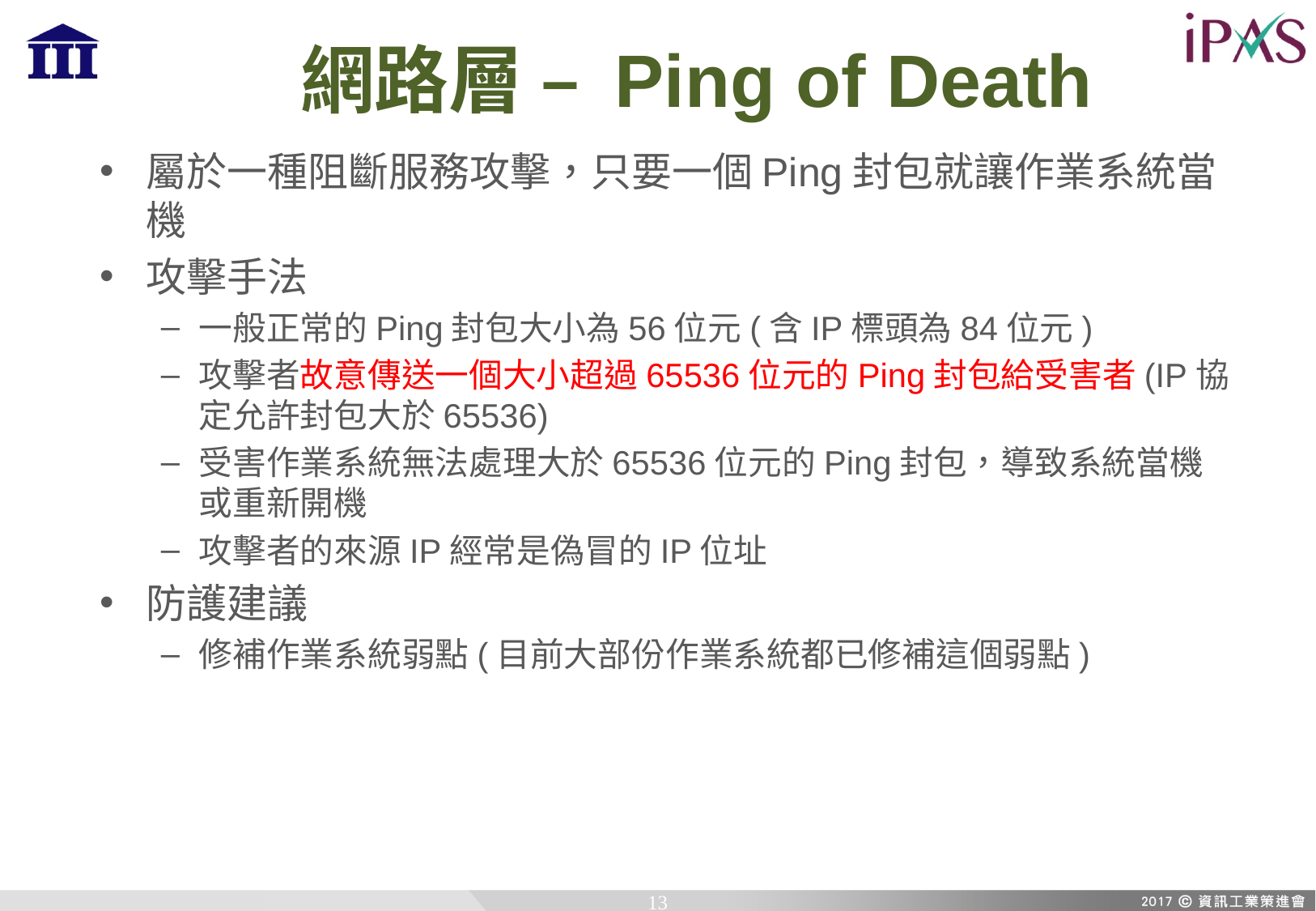

# 網路層 – Ping of Death
屬於一種阻斷服務攻擊，只要一個Ping封包就讓作業系統當機
攻擊手法
一般正常的Ping封包大小為56位元(含IP標頭為84位元)
攻擊者故意傳送一個大小超過65536位元的Ping封包給受害者(IP協定允許封包大於65536)
受害作業系統無法處理大於65536位元的Ping封包，導致系統當機或重新開機
攻擊者的來源IP經常是偽冒的IP位址
防護建議
修補作業系統弱點(目前大部份作業系統都已修補這個弱點)

13